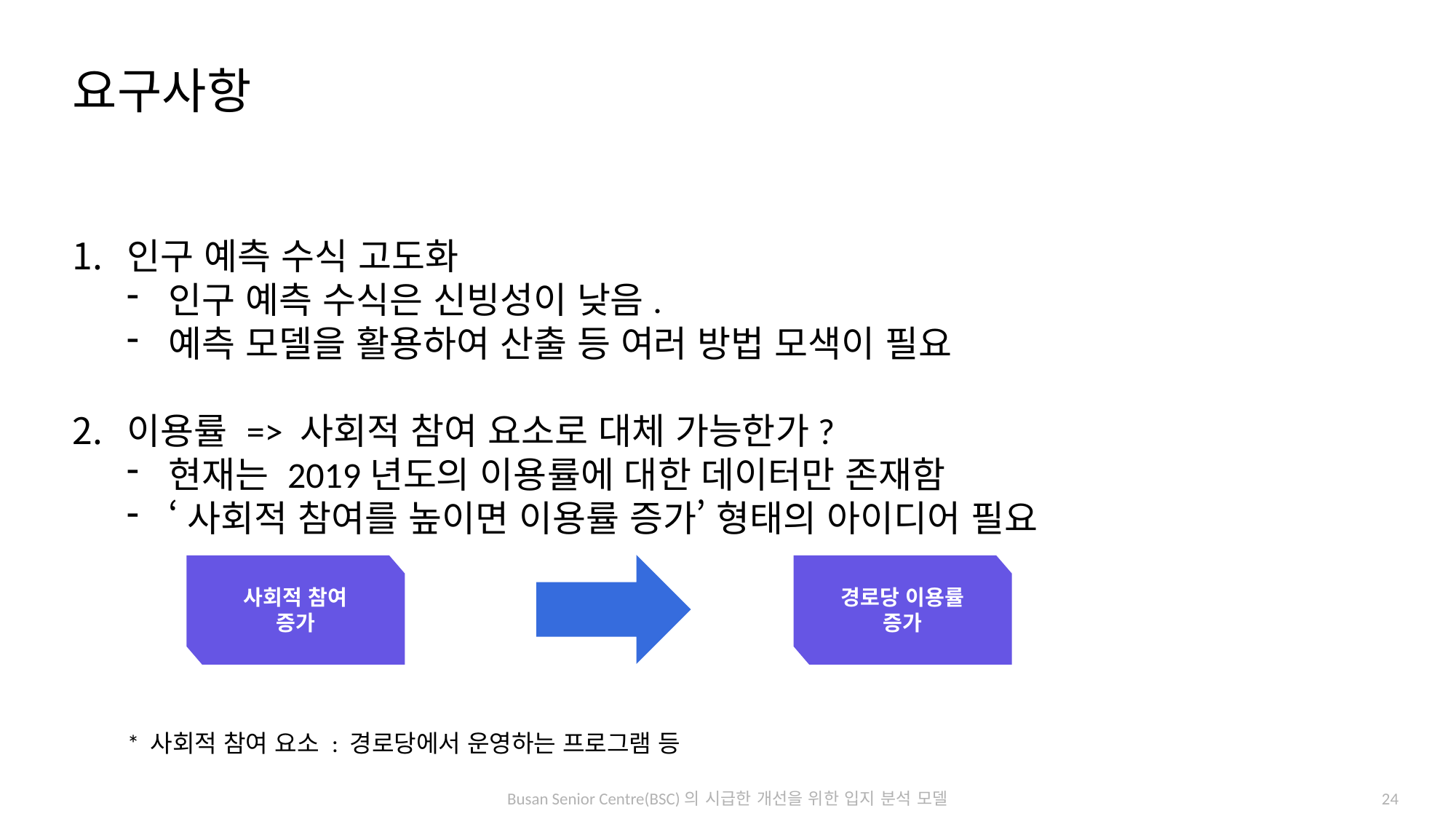

# 요구사항
인구 예측 수식 고도화
인구 예측 수식은 신빙성이 낮음.
예측 모델을 활용하여 산출 등 여러 방법 모색이 필요

이용률 => 사회적 참여 요소로 대체 가능한가?
현재는 2019년도의 이용률에 대한 데이터만 존재함
‘사회적 참여를 높이면 이용률 증가’ 형태의 아이디어 필요

* 사회적 참여 요소 : 경로당에서 운영하는 프로그램 등

사회적 참여
증가
경로당 이용률
증가
24
Busan Senior Centre(BSC)의 시급한 개선을 위한 입지 분석 모델